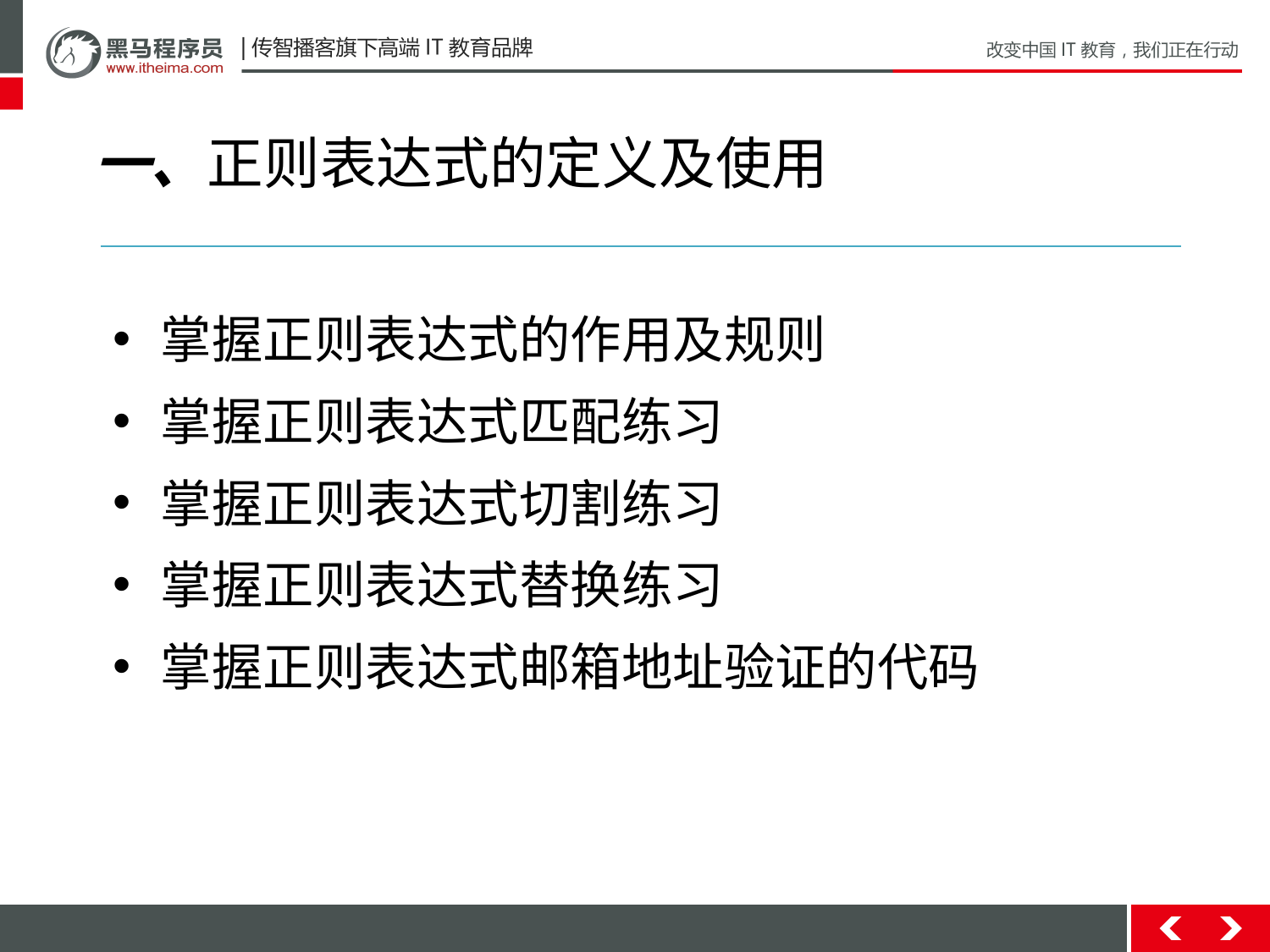

一、正则表达式的定义及使用
掌握正则表达式的作用及规则
掌握正则表达式匹配练习
掌握正则表达式切割练习
掌握正则表达式替换练习
掌握正则表达式邮箱地址验证的代码